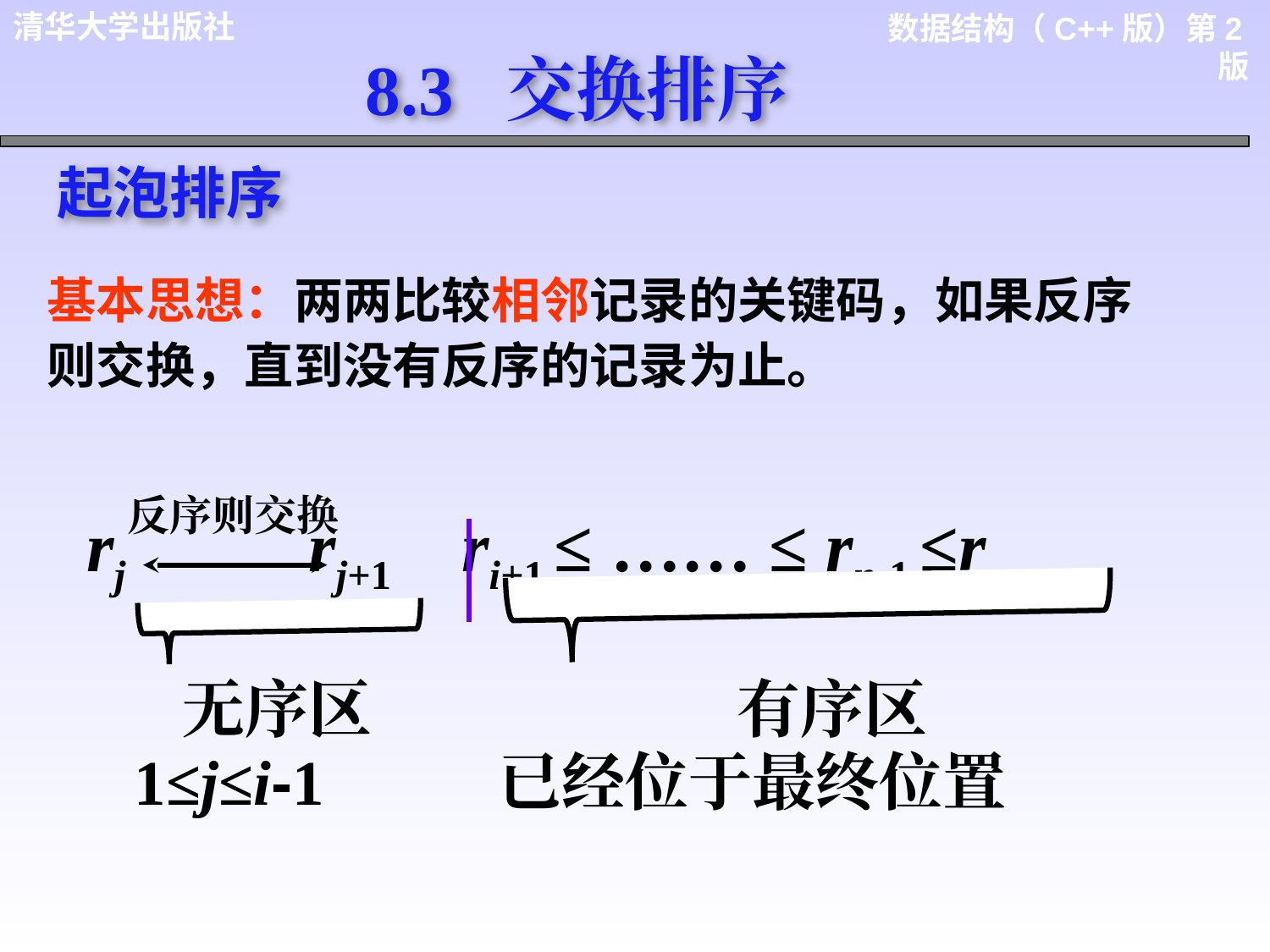

8.3  交换排序
起泡排序
基本思想：两两比较相邻记录的关键码，如果反序则交换，直到没有反序的记录为止。

反序则交换

rj                  rj+1    ri+1 ≤ …… ≤ rn-1 ≤rn

     无序区                       有序区
   1≤j≤i-1          已经位于最终位置